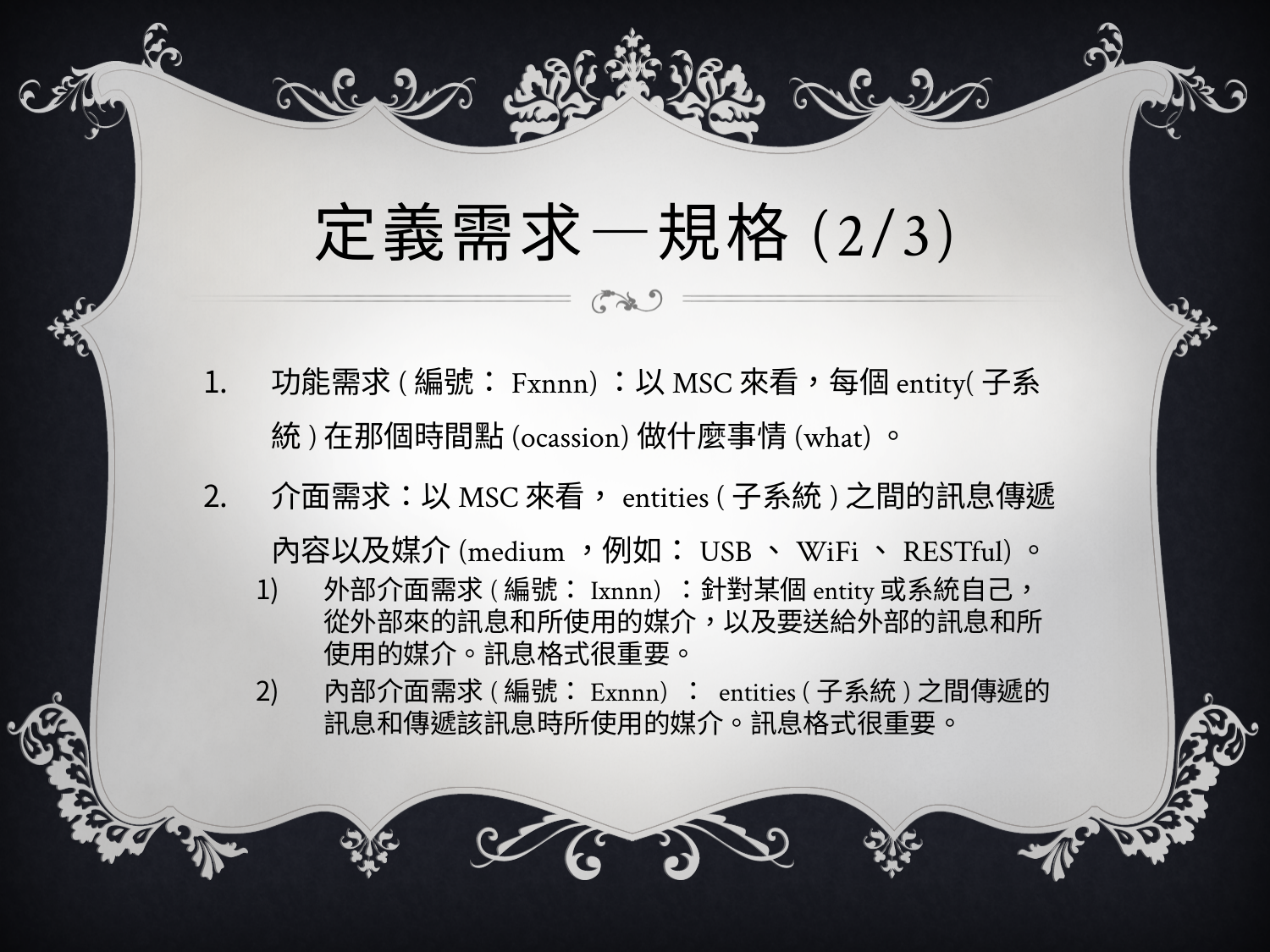

# 定義需求—規格(2/3)
功能需求(編號：Fxnnn)：以MSC來看，每個entity(子系統)在那個時間點(ocassion)做什麼事情(what)。
介面需求：以MSC來看，entities (子系統)之間的訊息傳遞內容以及媒介(medium，例如：USB、WiFi、RESTful)。
外部介面需求(編號：Ixnnn) ：針對某個entity或系統自己，從外部來的訊息和所使用的媒介，以及要送給外部的訊息和所使用的媒介。訊息格式很重要。
內部介面需求(編號：Exnnn) ： entities (子系統)之間傳遞的訊息和傳遞該訊息時所使用的媒介。訊息格式很重要。